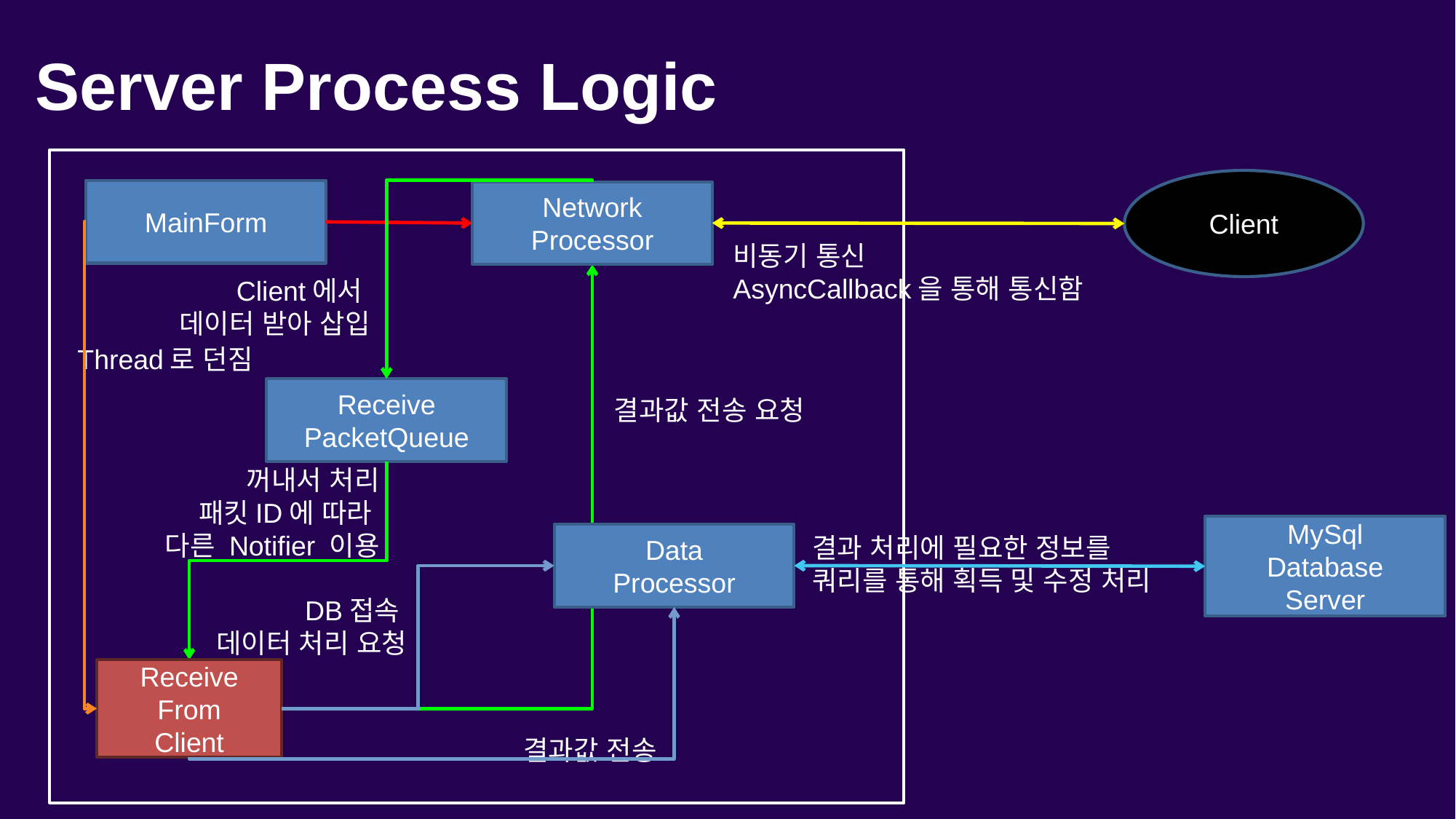

# Server Process Logic

Client
MainForm
Network
Processor
비동기 통신
AsyncCallback을 통해 통신함
Client에서
데이터 받아 삽입
Thread로 던짐
Receive
PacketQueue
결과값 전송 요청
꺼내서 처리
패킷ID에 따라
다른 Notifier 이용
MySql
Database
Server
Data
Processor
결과 처리에 필요한 정보를
쿼리를 통해 획득 및 수정 처리
DB접속
데이터 처리 요청
Receive
From
Client
결과값 전송